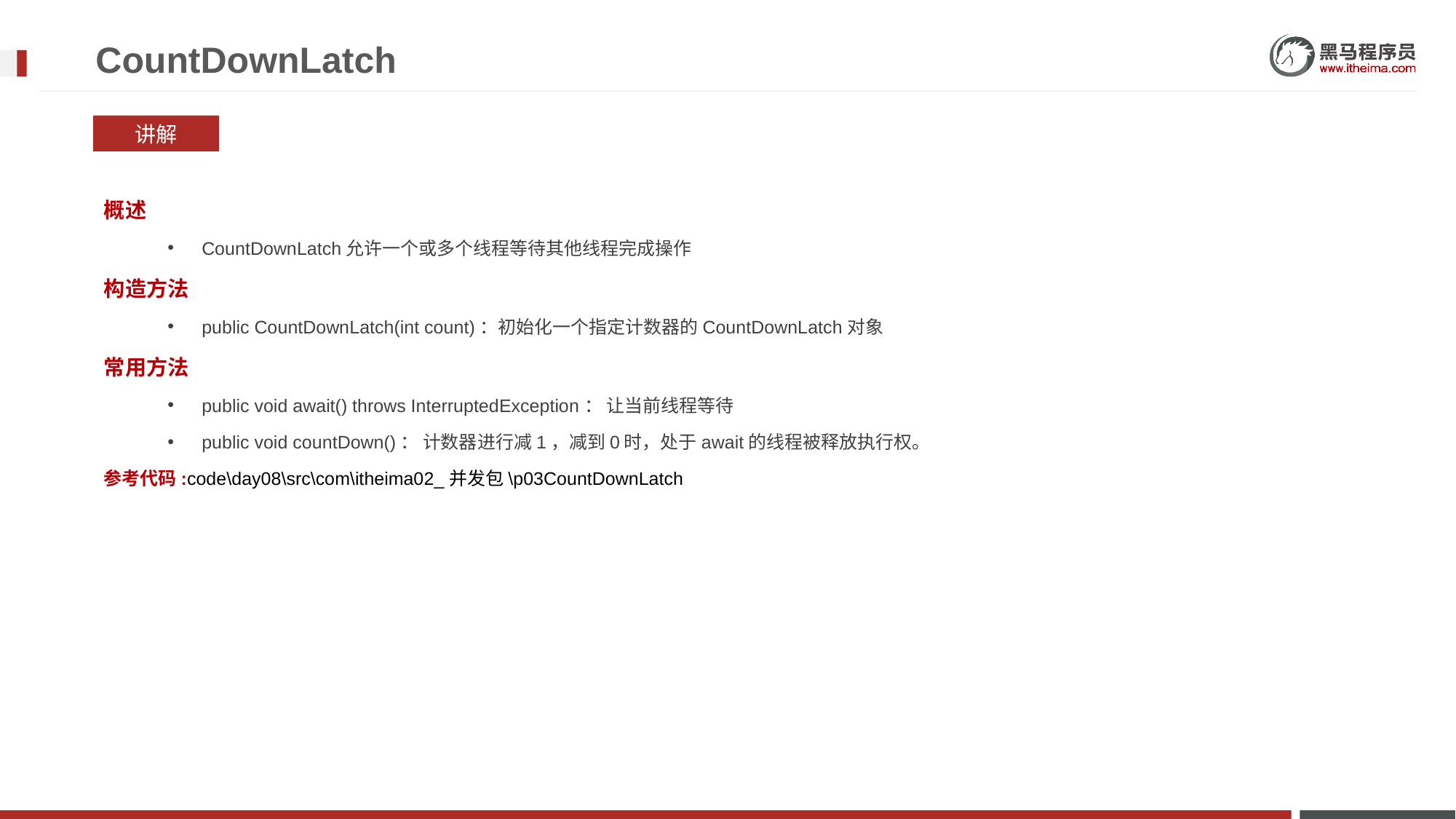

# CountDownLatch
讲解
概述
CountDownLatch允许一个或多个线程等待其他线程完成操作
构造方法
public CountDownLatch(int count)：初始化一个指定计数器的CountDownLatch对象
常用方法
public void await() throws InterruptedException： 让当前线程等待
public void countDown()： 计数器进行减1，减到0时，处于await的线程被释放执行权。
参考代码:code\day08\src\com\itheima02_并发包\p03CountDownLatch